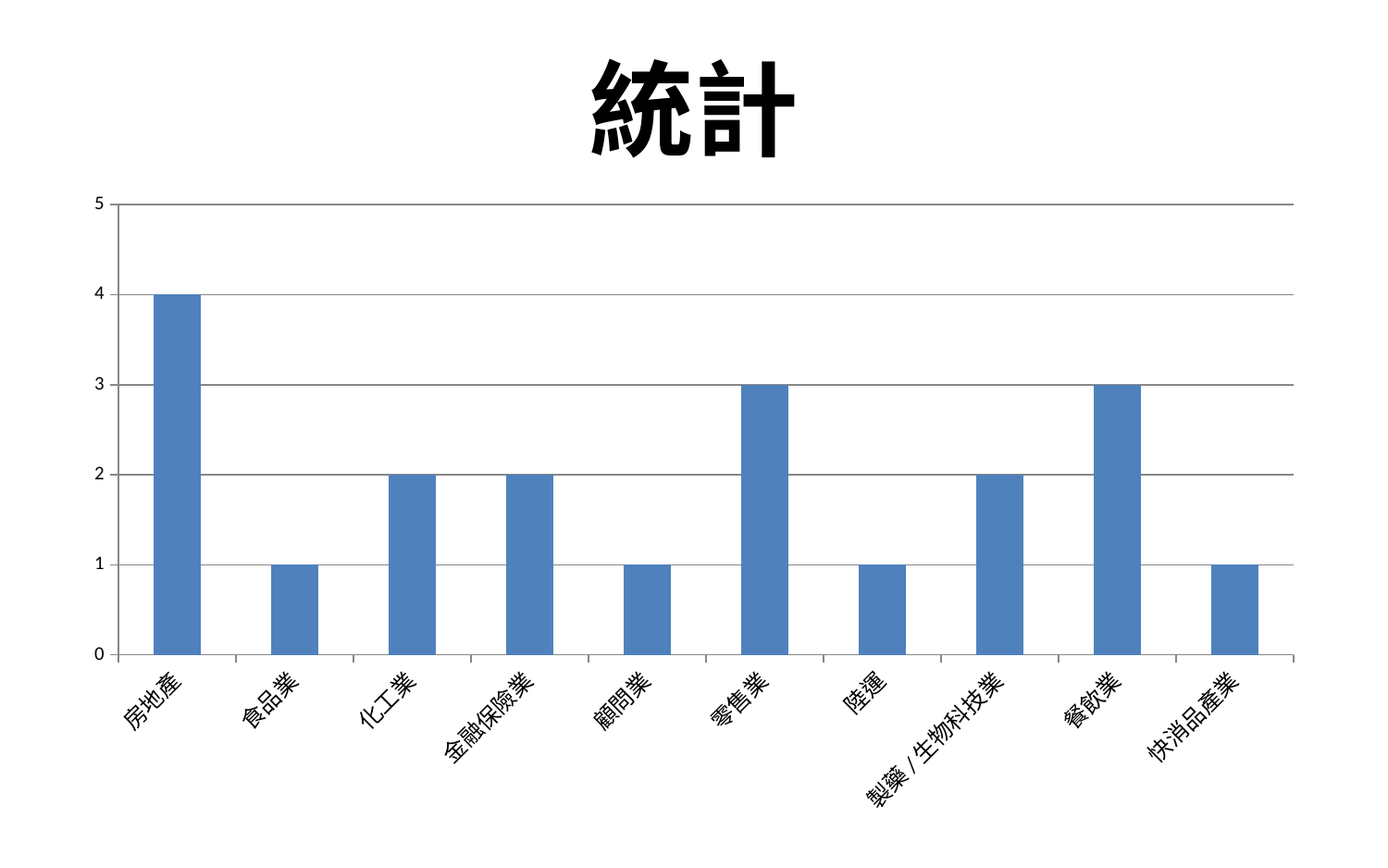

# 統計

### Chart

| Category |  |
|---|---|
| 房地產 | 4.0 |
| 食品業 | 1.0 |
| 化工業 | 2.0 |
| 金融保險業 | 2.0 |
| 顧問業 | 1.0 |
| 零售業 | 3.0 |
| 陸運 | 1.0 |
| 製藥/生物科技業 | 2.0 |
| 餐飲業 | 3.0 |
| 快消品產業 | 1.0 |